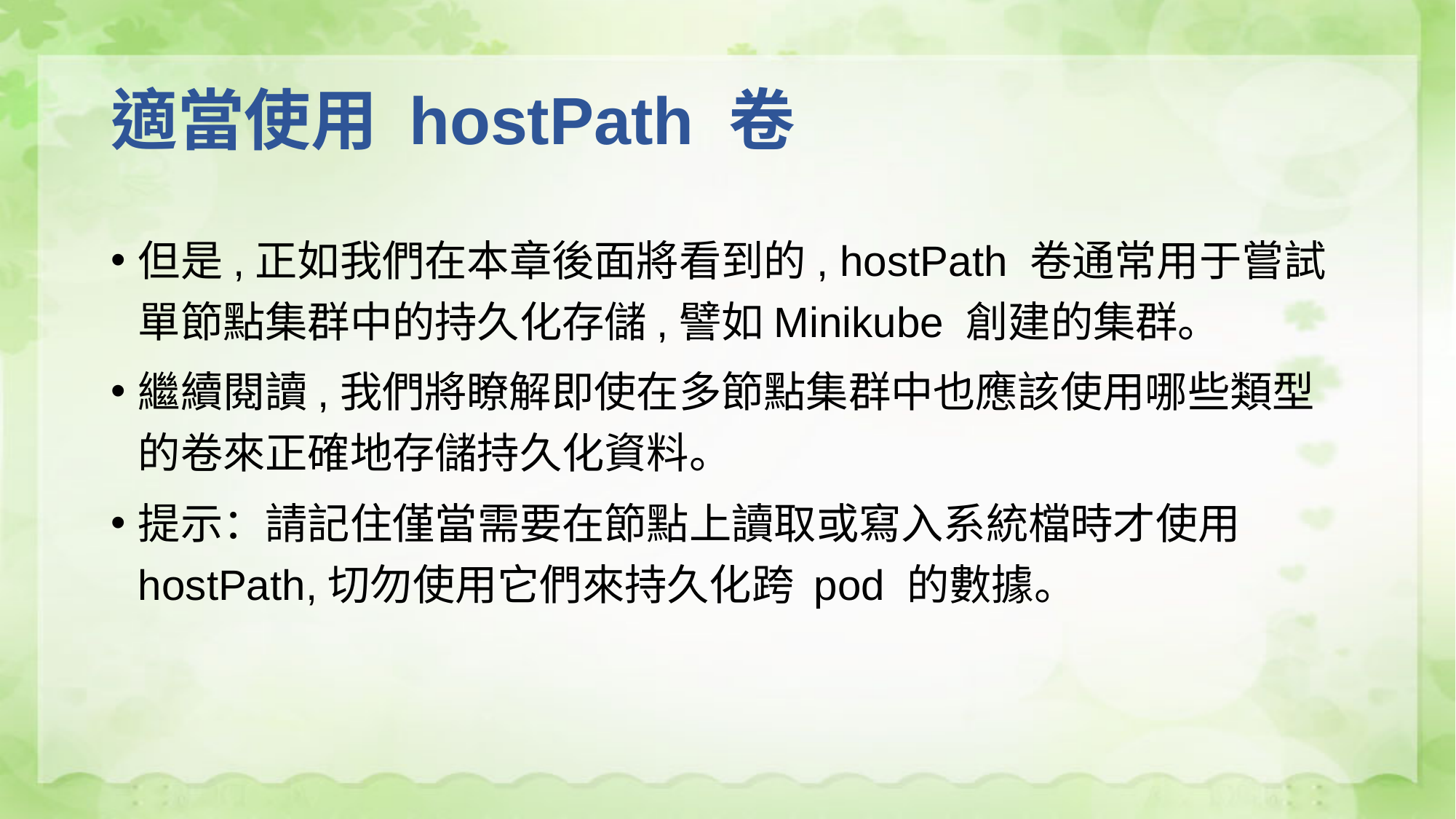

# 適當使用 hostPath 卷
但是,正如我們在本章後面將看到的, hostPath 卷通常用于嘗試單節點集群中的持久化存儲,譬如Minikube 創建的集群。
繼續閱讀,我們將瞭解即使在多節點集群中也應該使用哪些類型的卷來正確地存儲持久化資料。
提示：請記住僅當需要在節點上讀取或寫入系統檔時才使用hostPath,切勿使用它們來持久化跨 pod 的數據。